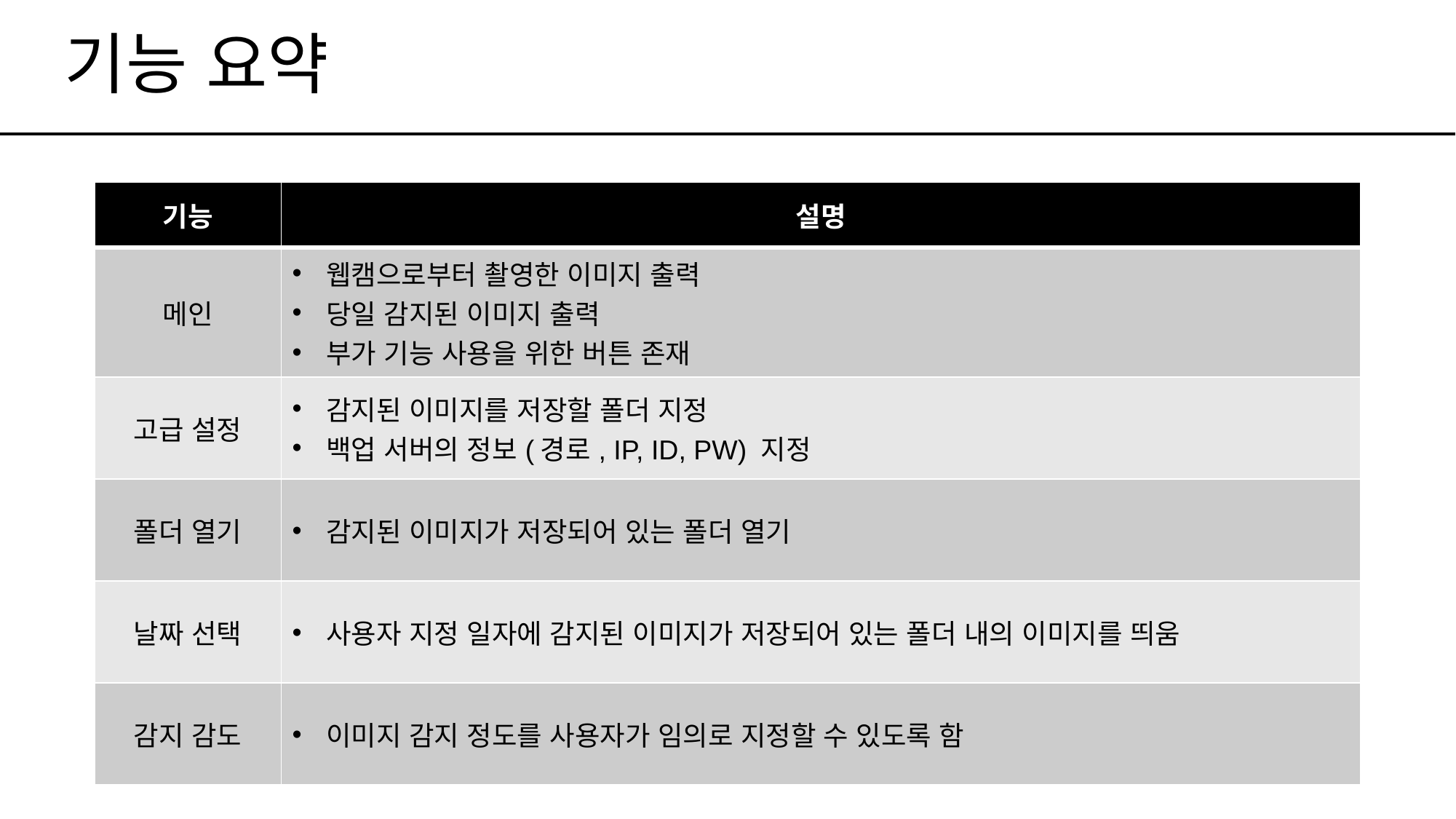

# 기능 요약
| 기능 | 설명 |
| --- | --- |
| 메인 | 웹캠으로부터 촬영한 이미지 출력 당일 감지된 이미지 출력 부가 기능 사용을 위한 버튼 존재 |
| 고급 설정 | 감지된 이미지를 저장할 폴더 지정 백업 서버의 정보(경로, IP, ID, PW) 지정 |
| 폴더 열기 | 감지된 이미지가 저장되어 있는 폴더 열기 |
| 날짜 선택 | 사용자 지정 일자에 감지된 이미지가 저장되어 있는 폴더 내의 이미지를 띄움 |
| 감지 감도 | 이미지 감지 정도를 사용자가 임의로 지정할 수 있도록 함 |